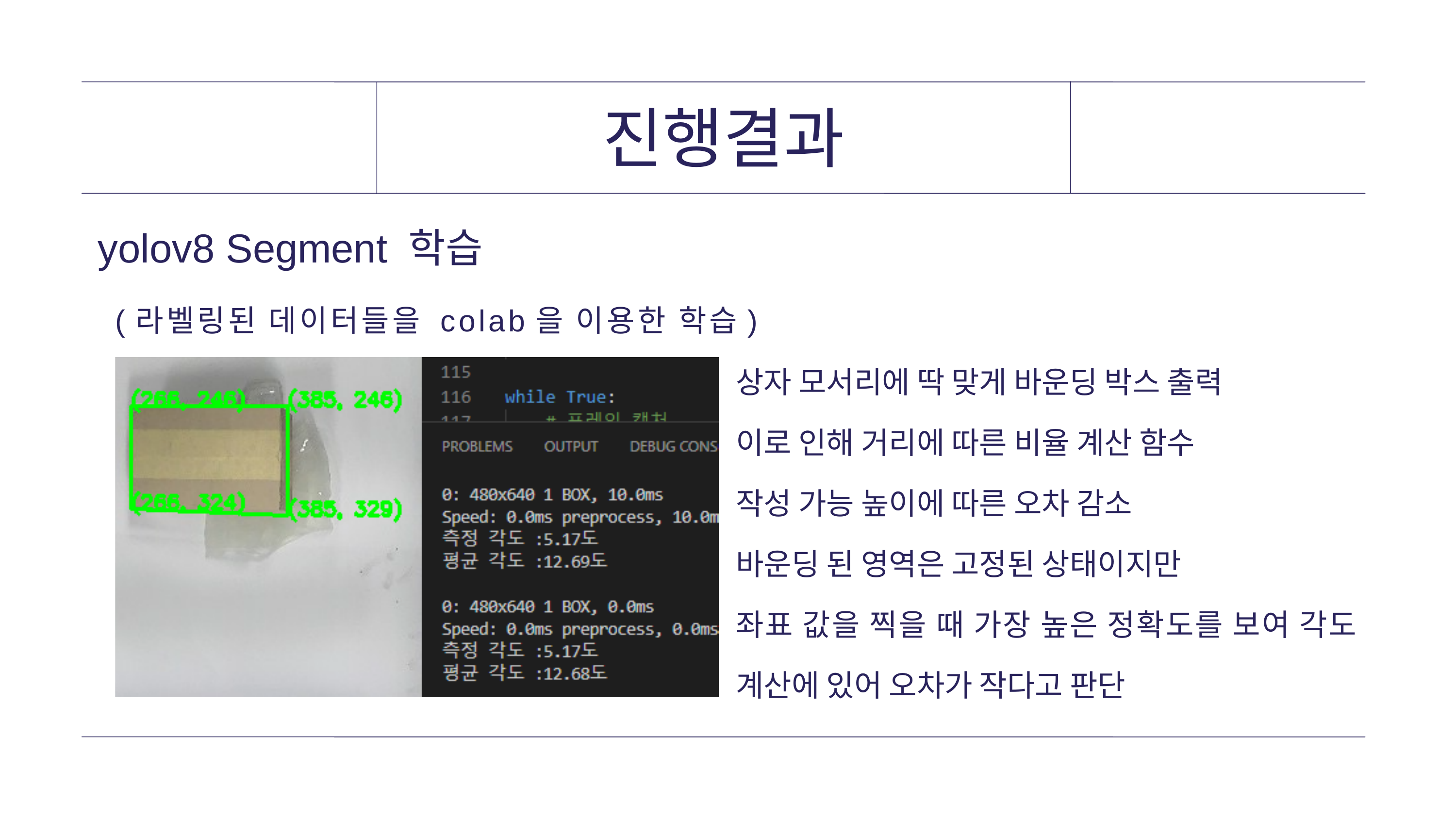

진행결과

yolov8 Segment 학습
(라벨링된 데이터들을 colab을 이용한 학습)
상자 모서리에 딱 맞게 바운딩 박스 출력
이로 인해 거리에 따른 비율 계산 함수
작성 가능 높이에 따른 오차 감소
바운딩 된 영역은 고정된 상태이지만
좌표 값을 찍을 때 가장 높은 정확도를 보여 각도 계산에 있어 오차가 작다고 판단